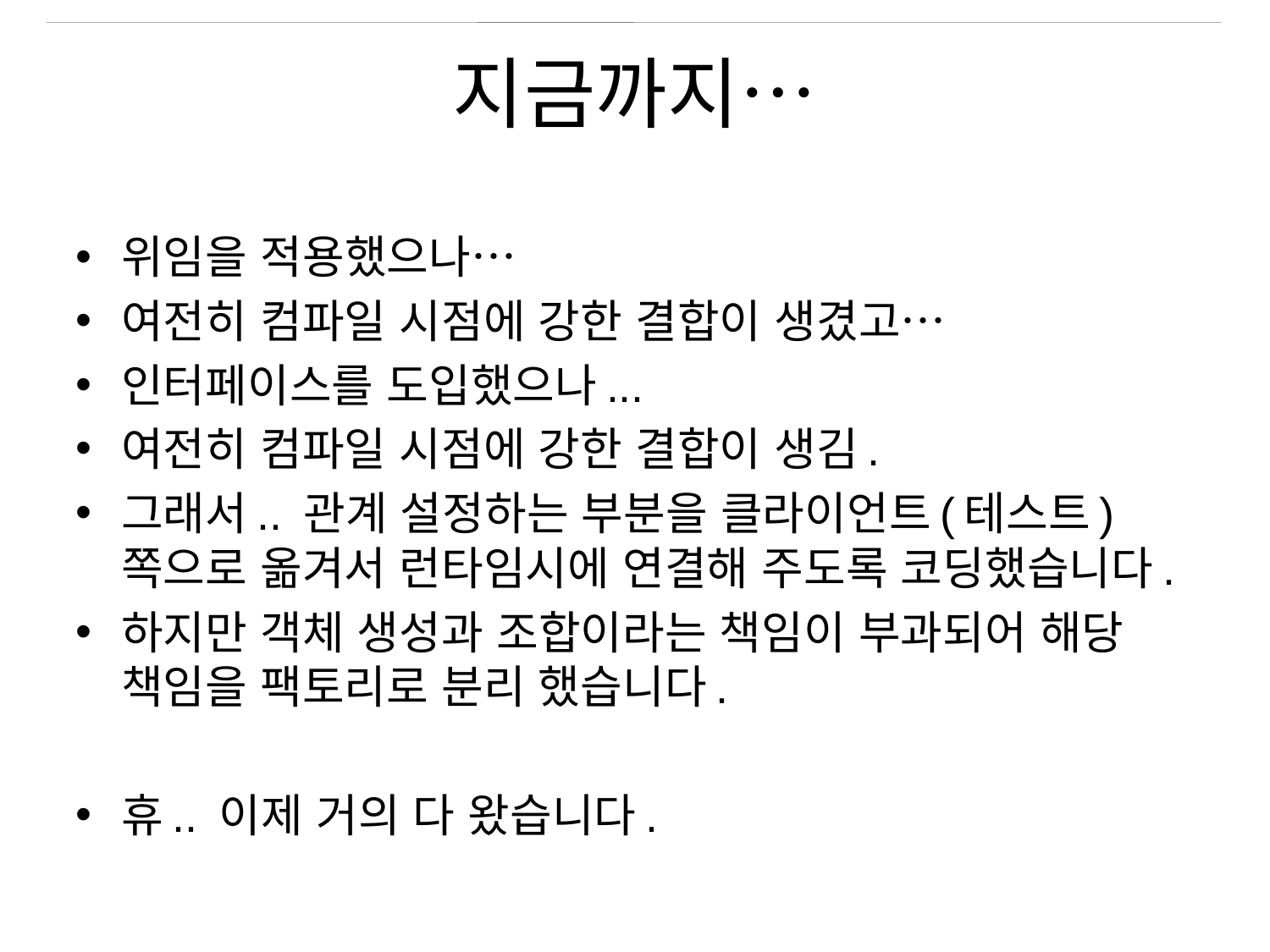

# 지금까지…
위임을 적용했으나…
여전히 컴파일 시점에 강한 결합이 생겼고…
인터페이스를 도입했으나...
여전히 컴파일 시점에 강한 결합이 생김.
그래서.. 관계 설정하는 부분을 클라이언트(테스트)쪽으로 옮겨서 런타임시에 연결해 주도록 코딩했습니다.
하지만 객체 생성과 조합이라는 책임이 부과되어 해당 책임을 팩토리로 분리 했습니다.

휴.. 이제 거의 다 왔습니다.